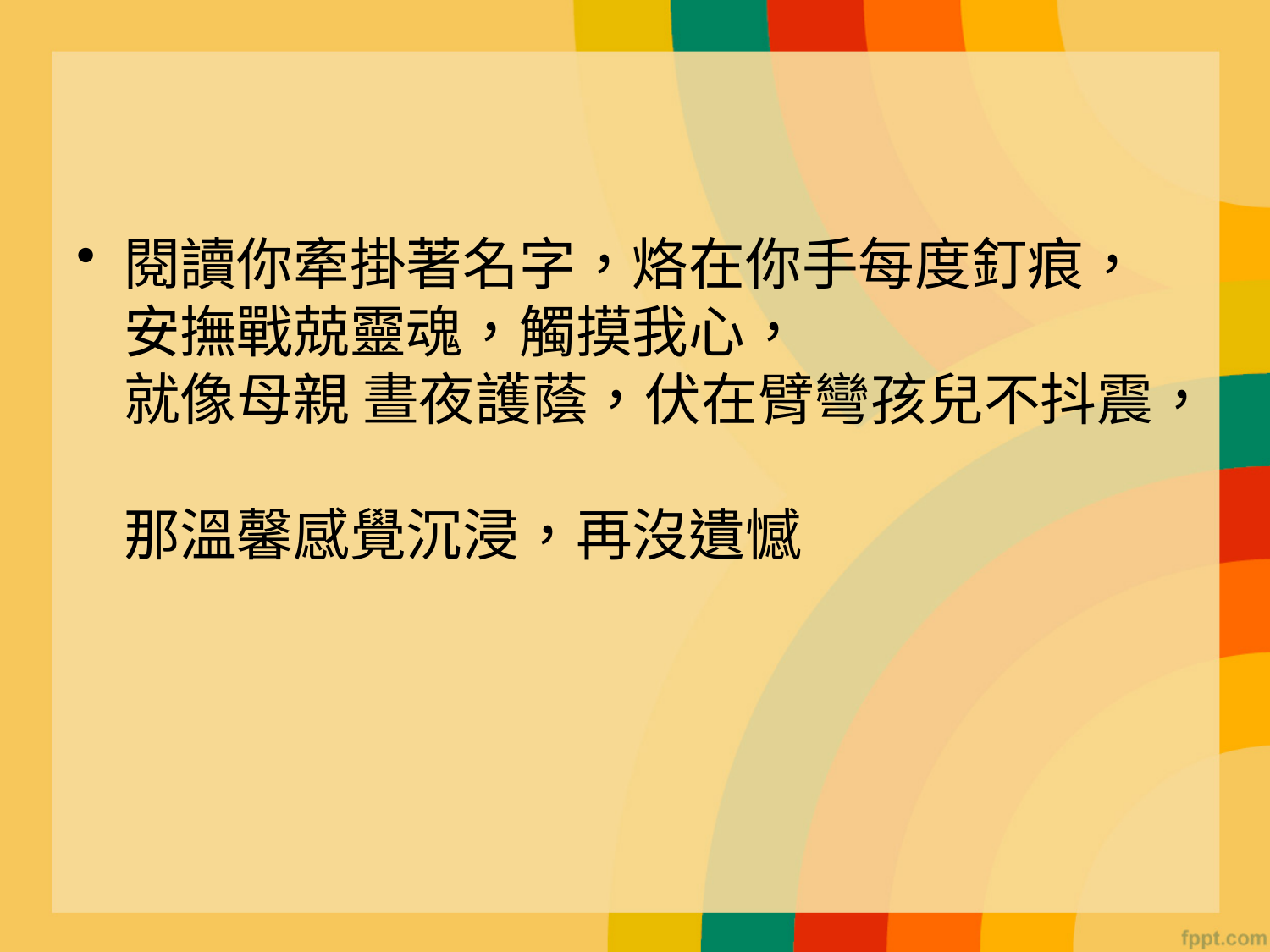

#
閱讀你牽掛著名字，烙在你手每度釘痕，
安撫戰兢靈魂，觸摸我心，
就像母親 晝夜護蔭，伏在臂彎孩兒不抖震，
那溫馨感覺沉浸，再沒遺憾